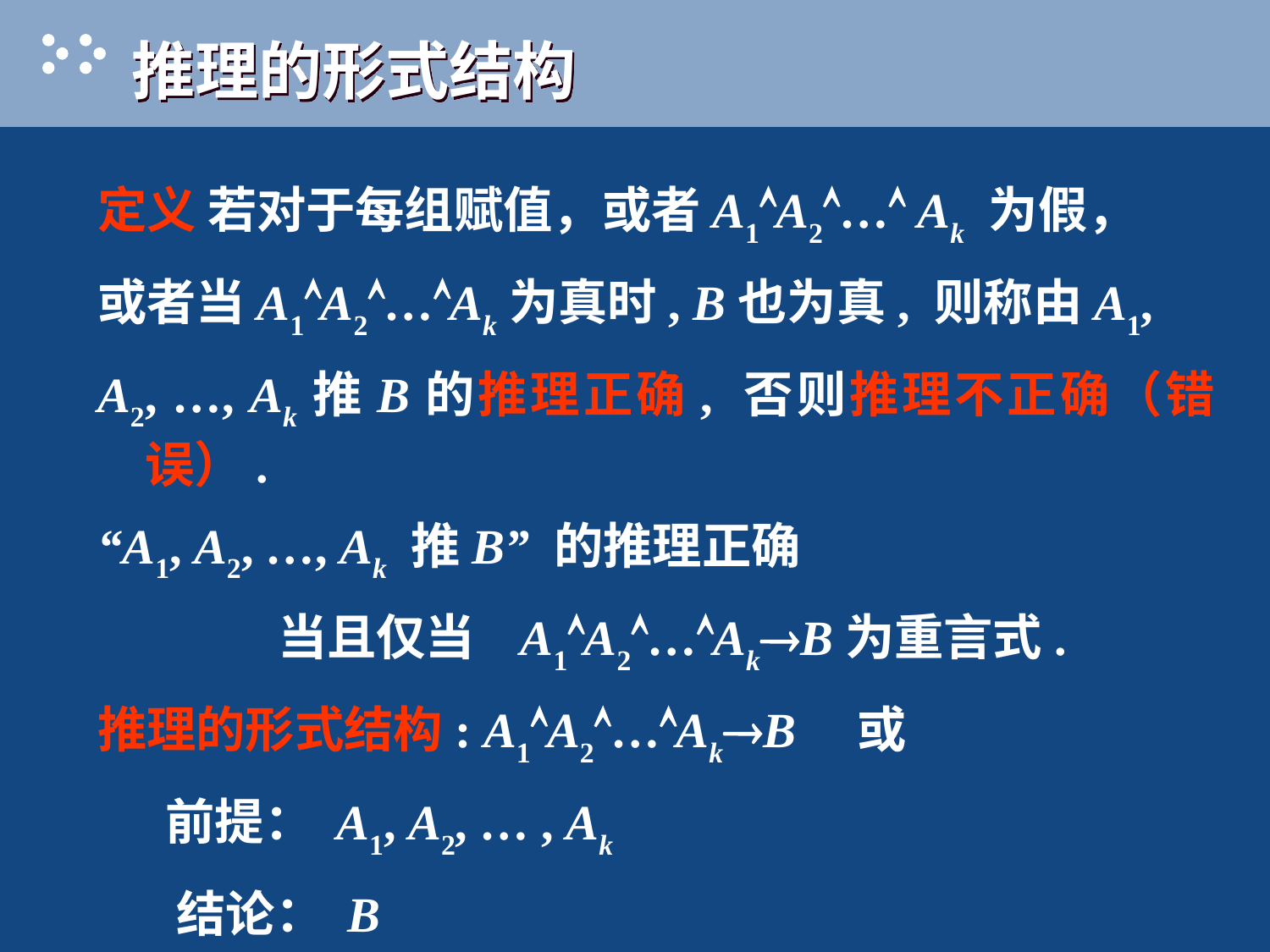

# 推理的形式结构
定义 若对于每组赋值，或者A1∧A2∧…∧ Ak 为假，
或者当A1∧A2∧…∧Ak为真时, B也为真, 则称由A1,
A2, …, Ak推B的推理正确, 否则推理不正确（错误）.
“A1, A2, …, Ak 推B” 的推理正确
               当且仅当   A1∧A2∧…∧Ak→B为重言式.
推理的形式结构: A1∧A2∧…∧Ak→B    或
     前提： A1, A2, … , Ak
      结论： B
上述推理正确等价于：A1∧A2∧…∧Ak⇒B.